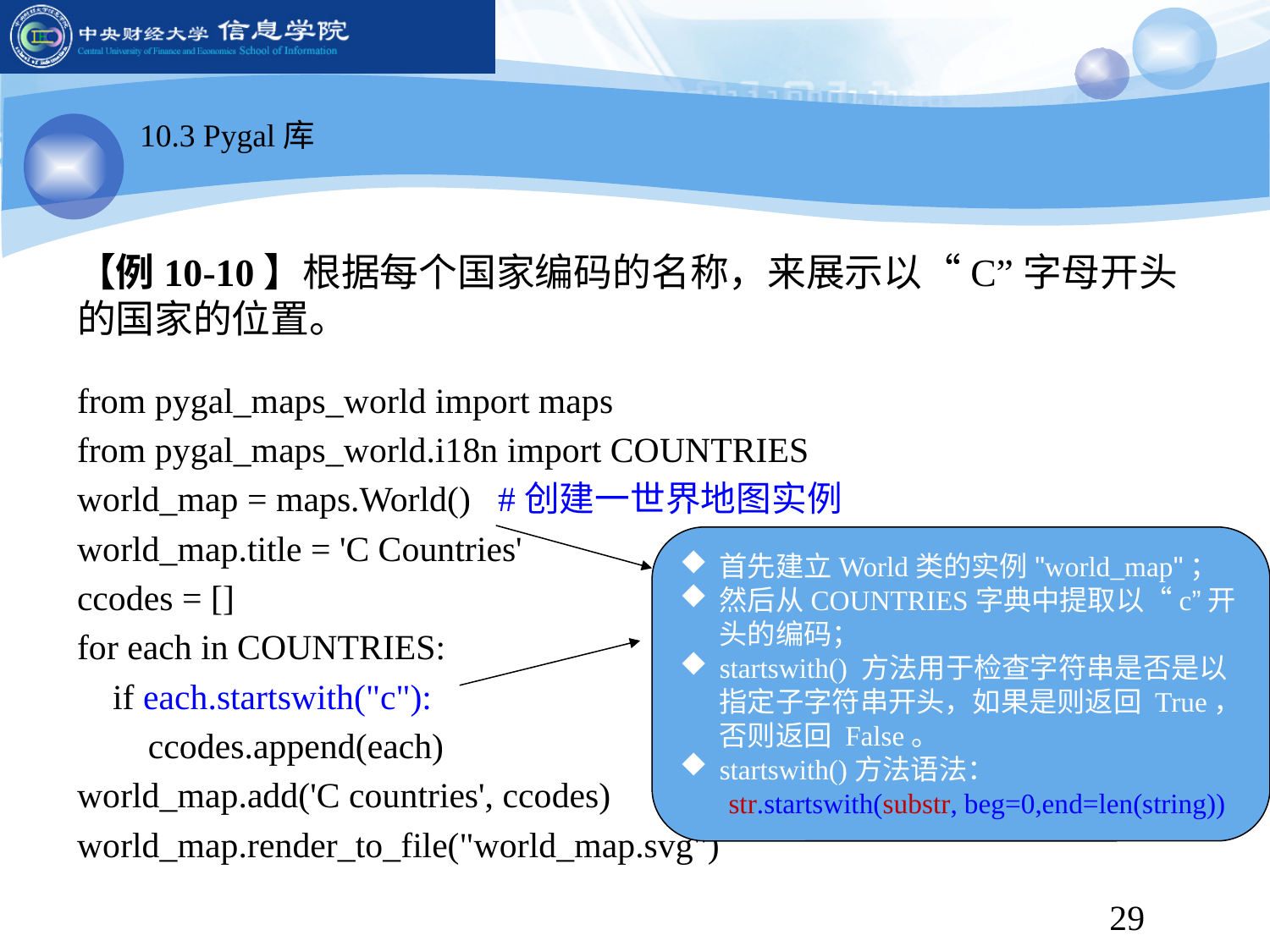

10.3 Pygal库
【例10-10】根据每个国家编码的名称，来展示以“C”字母开头的国家的位置。

from pygal_maps_world import maps
from pygal_maps_world.i18n import COUNTRIES
world_map = maps.World()   #创建一世界地图实例
world_map.title = 'C Countries'
ccodes = []
for each in COUNTRIES:
    if each.startswith("c"):
        ccodes.append(each)
world_map.add('C countries', ccodes)
world_map.render_to_file("world_map.svg")
首先建立World类的实例"world_map"；
然后从COUNTRIES字典中提取以“c”开头的编码；
startswith() 方法用于检查字符串是否是以指定子字符串开头，如果是则返回 True，否则返回 False。
startswith()方法语法：
       str.startswith(substr, beg=0,end=len(string))